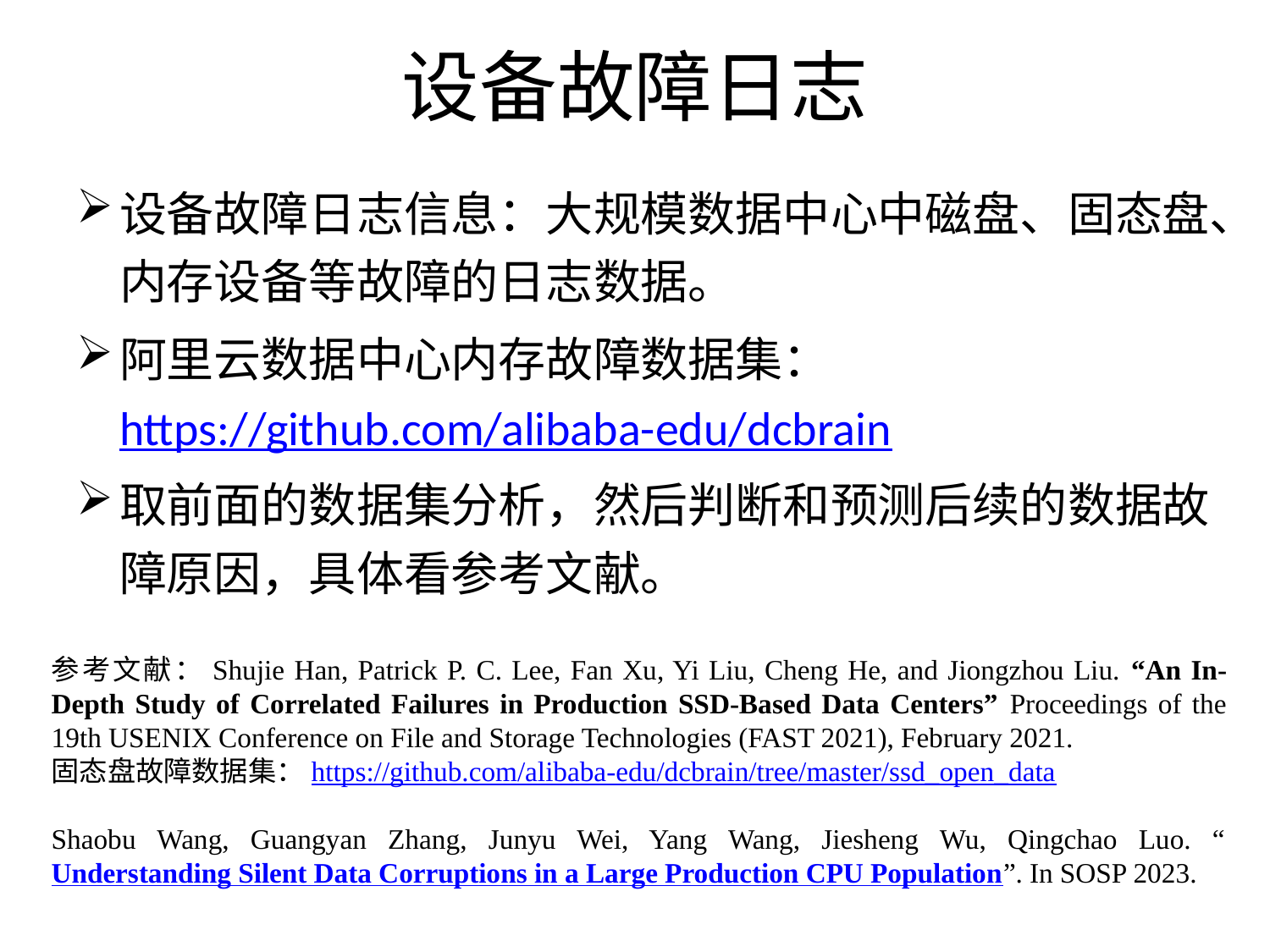

# 设备故障日志
设备故障日志信息：大规模数据中心中磁盘、固态盘、内存设备等故障的日志数据。
阿里云数据中心内存故障数据集： https://github.com/alibaba-edu/dcbrain
取前面的数据集分析，然后判断和预测后续的数据故障原因，具体看参考文献。
参考文献：Shujie Han, Patrick P. C. Lee, Fan Xu, Yi Liu, Cheng He, and Jiongzhou Liu. “An In-Depth Study of Correlated Failures in Production SSD-Based Data Centers” Proceedings of the 19th USENIX Conference on File and Storage Technologies (FAST 2021), February 2021.
固态盘故障数据集：https://github.com/alibaba-edu/dcbrain/tree/master/ssd_open_data

Shaobu Wang, Guangyan Zhang, Junyu Wei, Yang Wang, Jiesheng Wu, Qingchao Luo. “Understanding Silent Data Corruptions in a Large Production CPU Population”. In SOSP 2023.